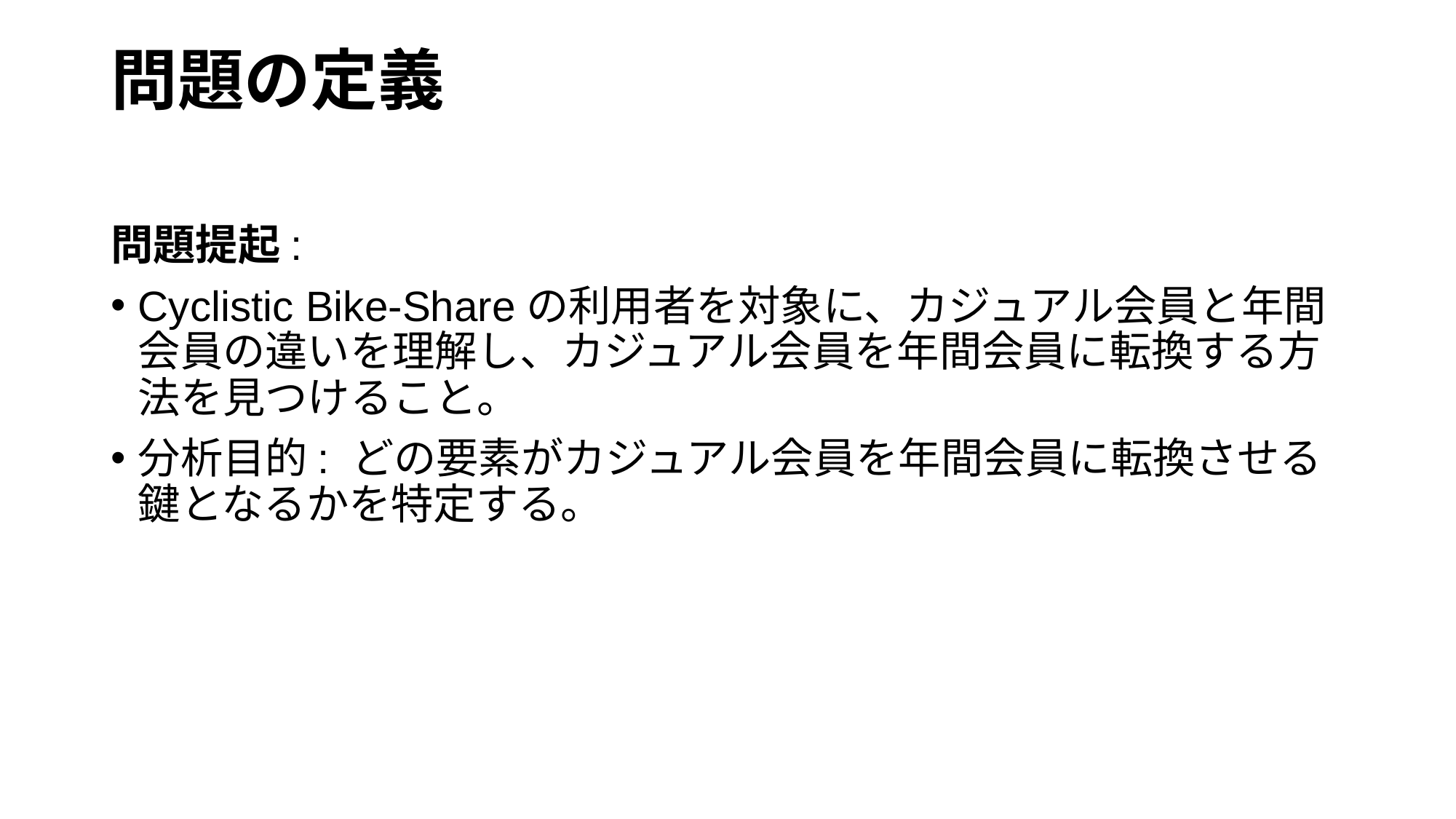

# 問題の定義
問題提起:
Cyclistic Bike-Shareの利用者を対象に、カジュアル会員と年間会員の違いを理解し、カジュアル会員を年間会員に転換する方法を見つけること。
分析目的: どの要素がカジュアル会員を年間会員に転換させる鍵となるかを特定する。